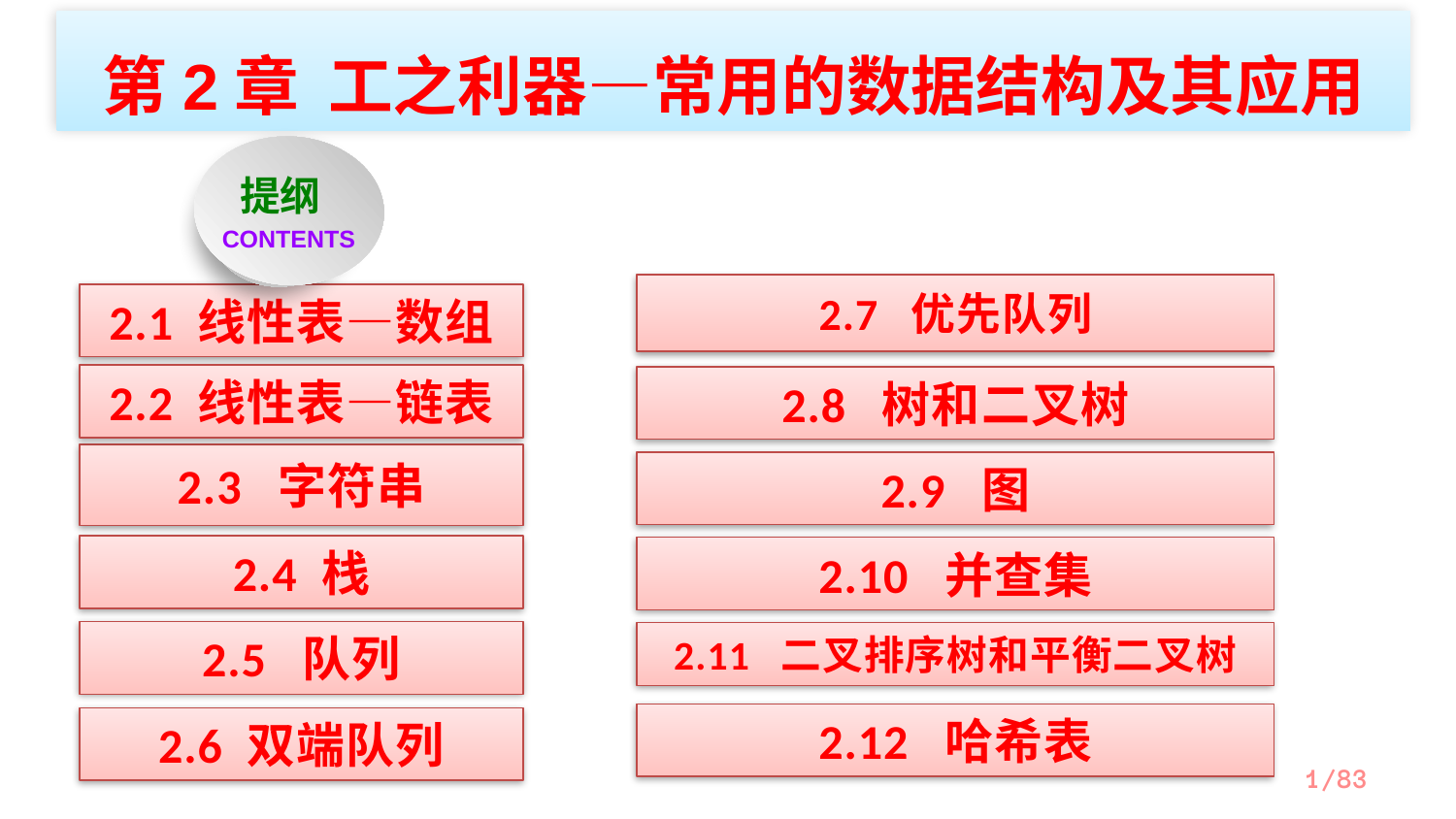

第2章  工之利器—常用的数据结构及其应用

提纲
CONTENTS
2.7  优先队列
2.1 线性表—数组
2.2 线性表—链表
2.8  树和二叉树
2.3  字符串
2.9  图
2.4 栈
2.10  并查集
2.5  队列
2.11  二叉排序树和平衡二叉树
2.12  哈希表
2.6 双端队列
1/83